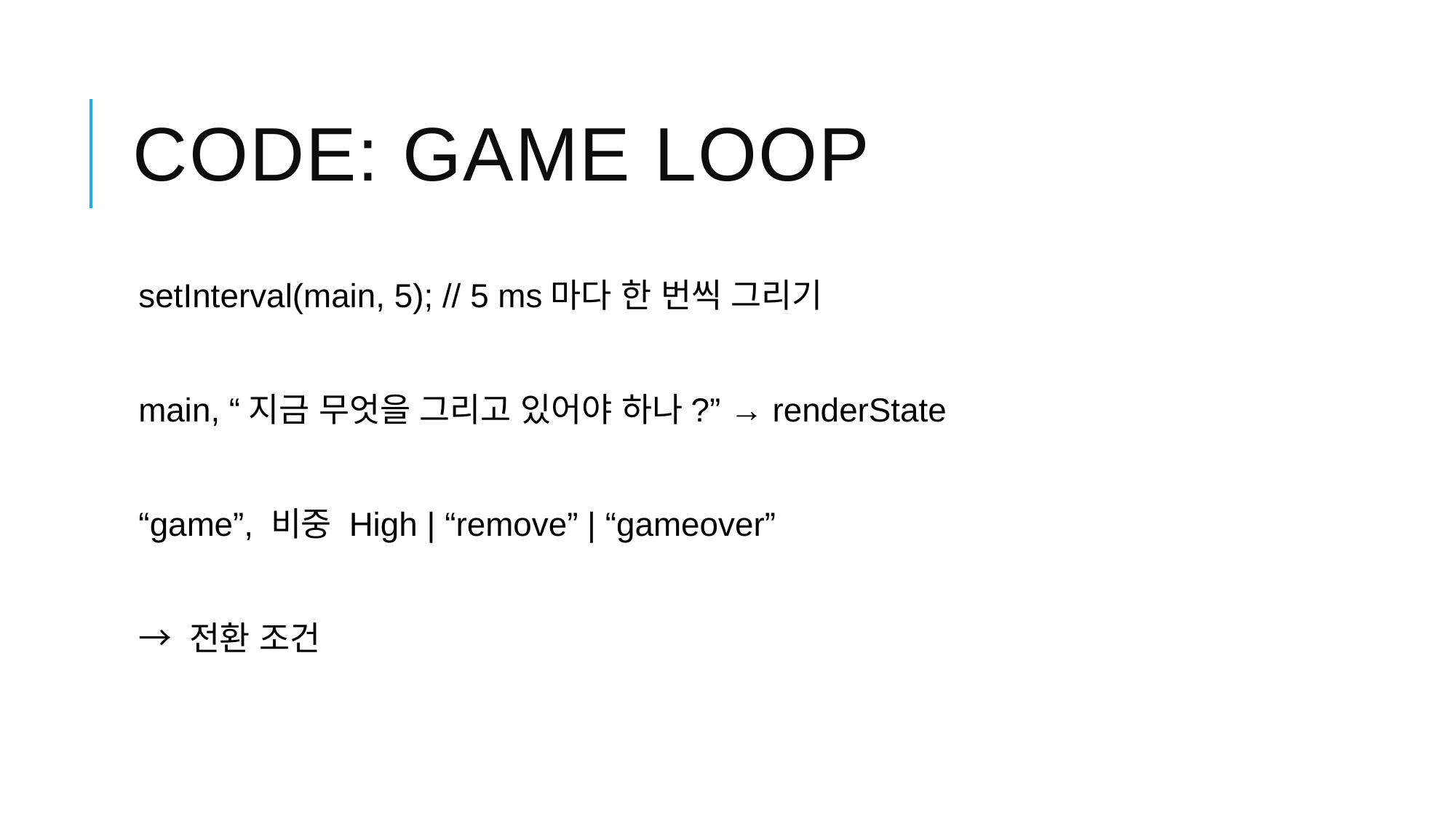

# Code: game loop
setInterval(main, 5); // 5 ms마다 한 번씩 그리기

main, “지금 무엇을 그리고 있어야 하나?” → renderState

“game”, 비중 High | “remove” | “gameover”

→ 전환 조건